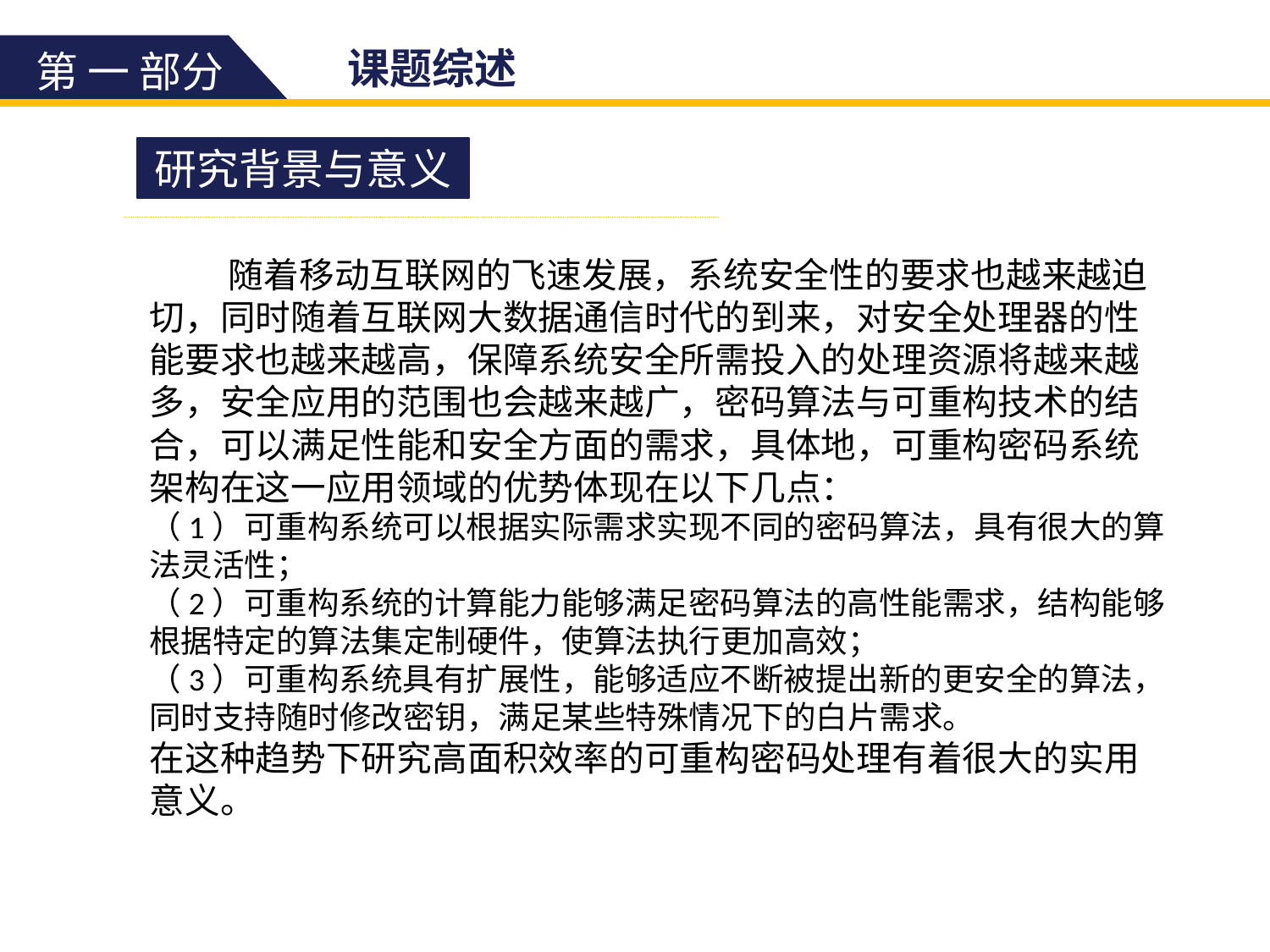

课题综述

第 一 部分

研究背景与意义

         随着移动互联网的飞速发展，系统安全性的要求也越来越迫切，同时随着互联网大数据通信时代的到来，对安全处理器的性能要求也越来越高，保障系统安全所需投入的处理资源将越来越多，安全应用的范围也会越来越广，密码算法与可重构技术的结合，可以满足性能和安全方面的需求，具体地，可重构密码系统架构在这一应用领域的优势体现在以下几点：
（1）可重构系统可以根据实际需求实现不同的密码算法，具有很大的算法灵活性；
（2）可重构系统的计算能力能够满足密码算法的高性能需求，结构能够根据特定的算法集定制硬件，使算法执行更加高效；
（3）可重构系统具有扩展性，能够适应不断被提出新的更安全的算法，同时支持随时修改密钥，满足某些特殊情况下的白片需求。
在这种趋势下研究高面积效率的可重构密码处理有着很大的实用意义。